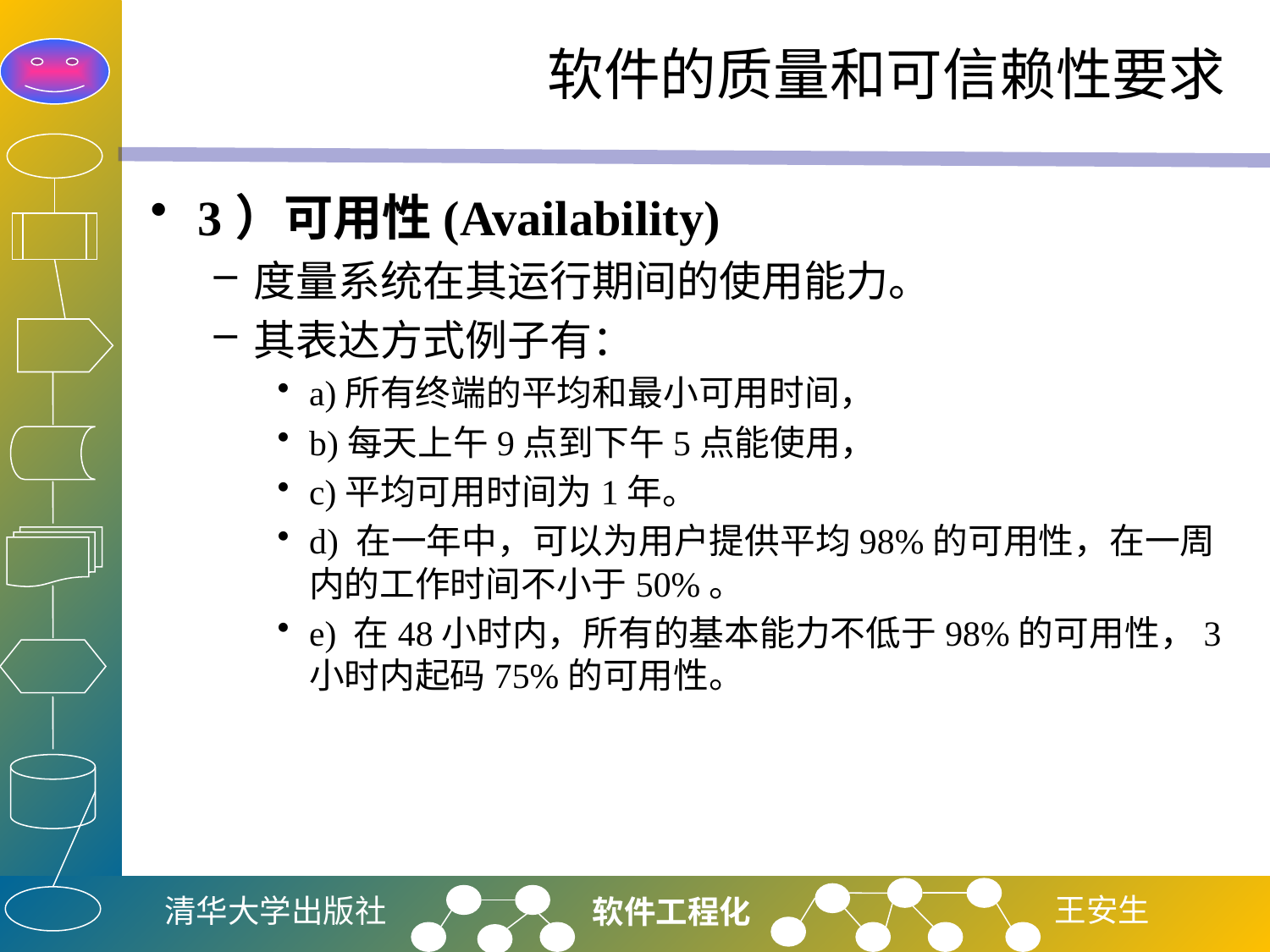

# 软件的质量和可信赖性要求
3）可用性(Availability)
度量系统在其运行期间的使用能力。
其表达方式例子有：
a)所有终端的平均和最小可用时间，
b)每天上午9点到下午5点能使用，
c)平均可用时间为1年。
d) 在一年中，可以为用户提供平均98%的可用性，在一周内的工作时间不小于50%。
e) 在48小时内，所有的基本能力不低于98%的可用性，3小时内起码75%的可用性。